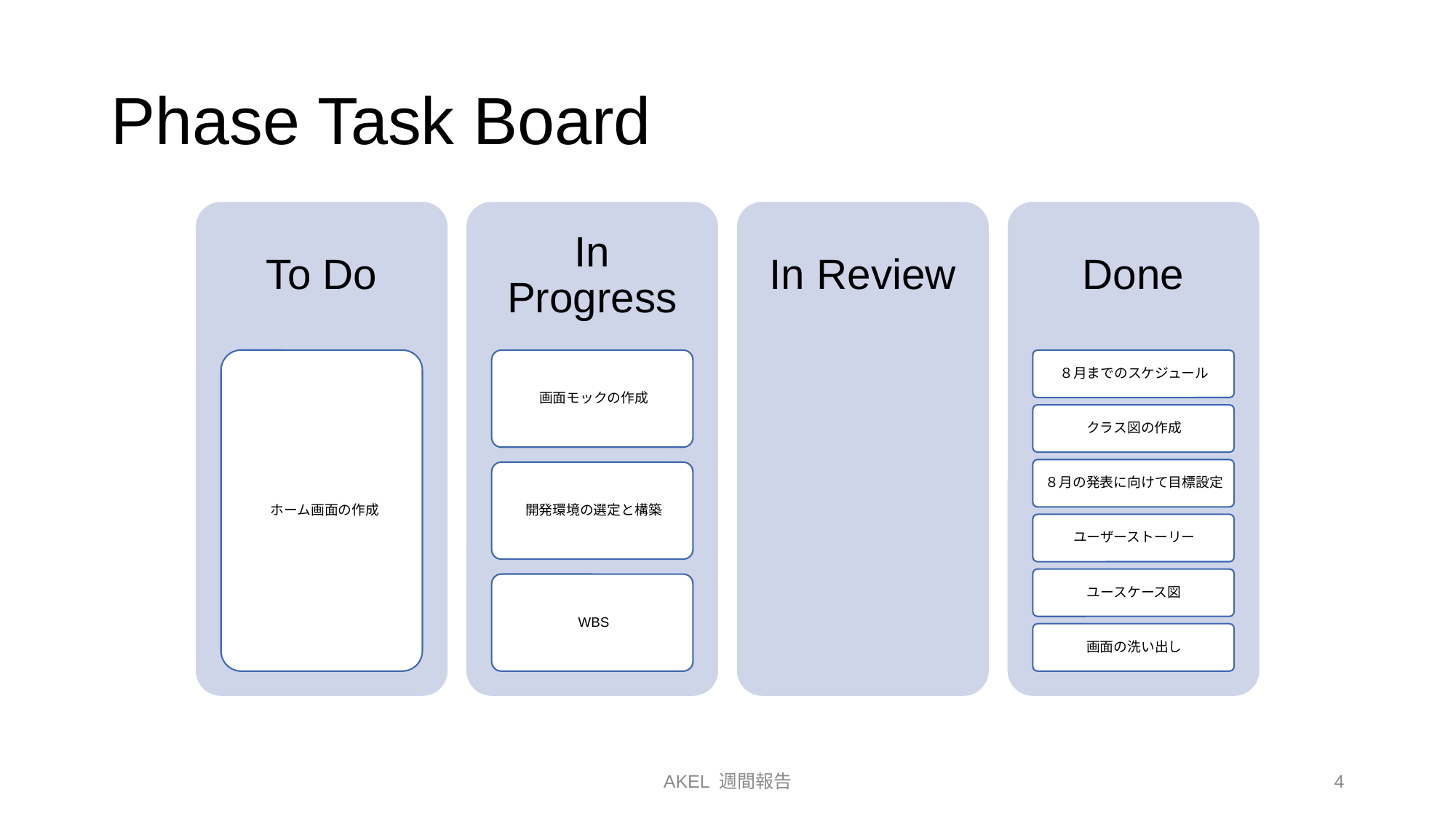

# Phase Task Board
To Do
ホーム画面の作成
In Progress
画面モックの作成
開発環境の選定と構築
WBS
In Review
Done
８月までのスケジュール
クラス図の作成
８月の発表に向けて目標設定
ユーザーストーリー
ユースケース図
画面の洗い出し
AKEL 週間報告
4